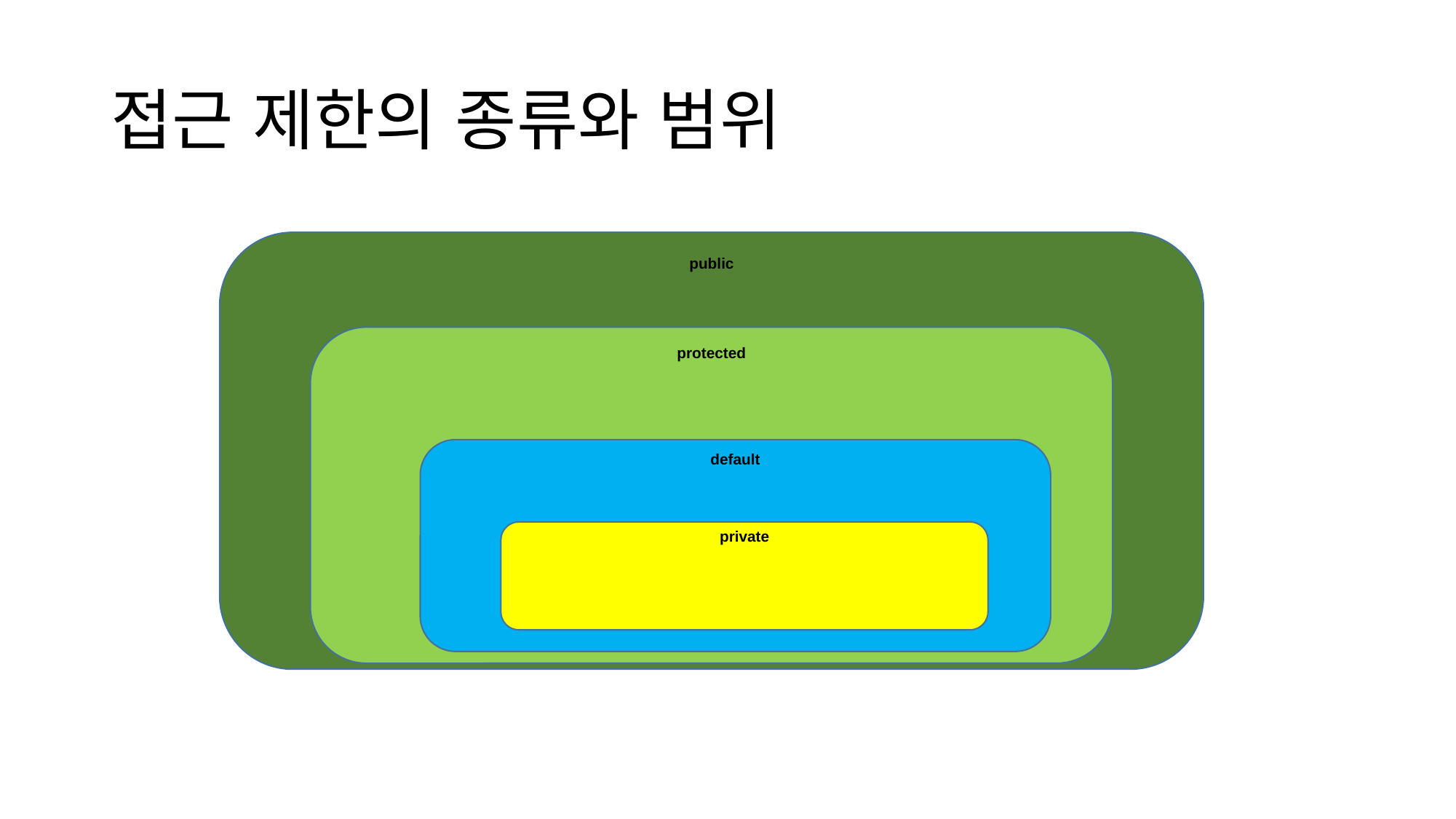

# 접근 제한의 종류와 범위

public
protected
default
private